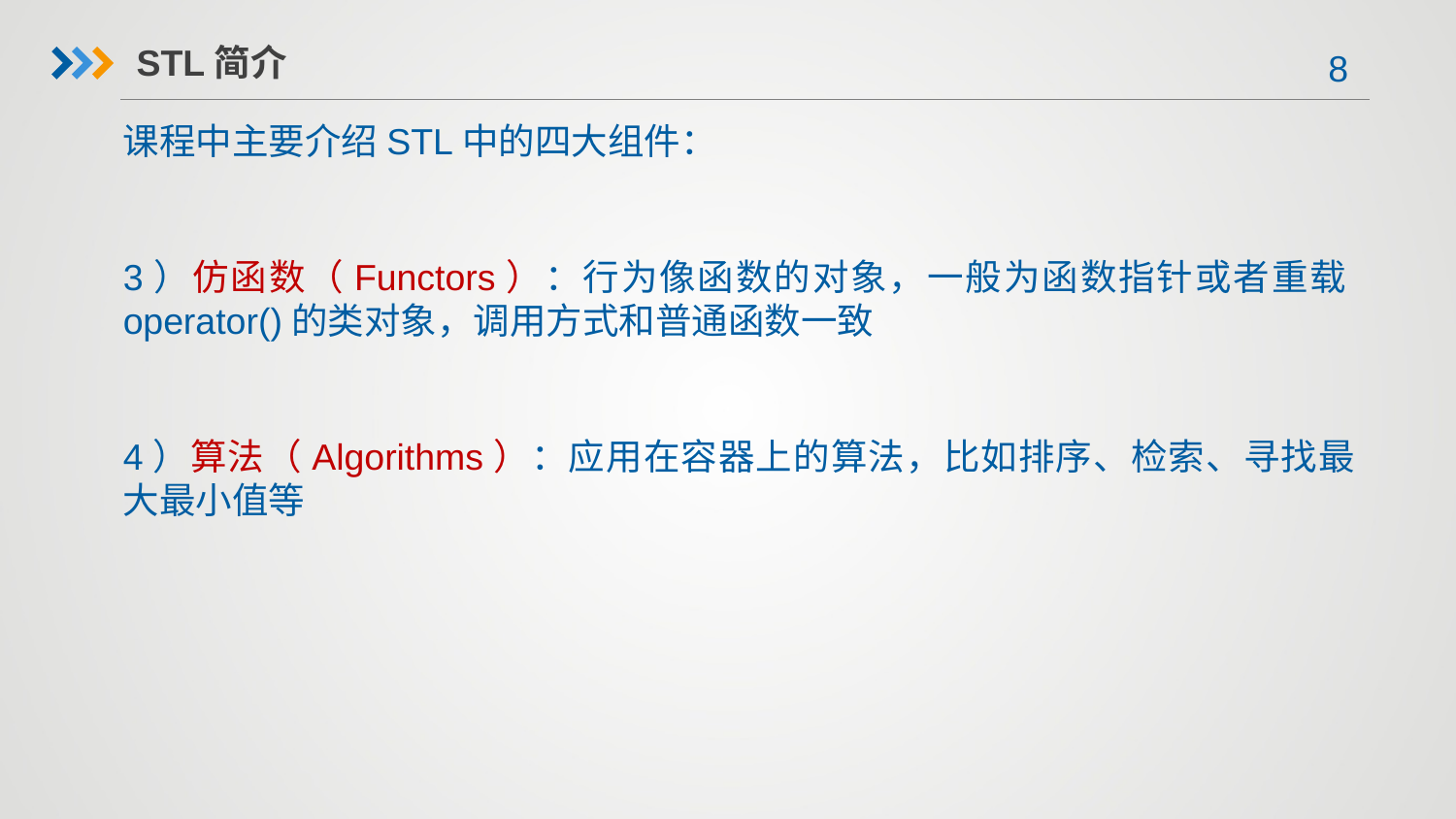

STL简介
课程中主要介绍STL中的四大组件：

3）仿函数（Functors）：行为像函数的对象，一般为函数指针或者重载operator()的类对象，调用方式和普通函数一致

4）算法（Algorithms）：应用在容器上的算法，比如排序、检索、寻找最大最小值等